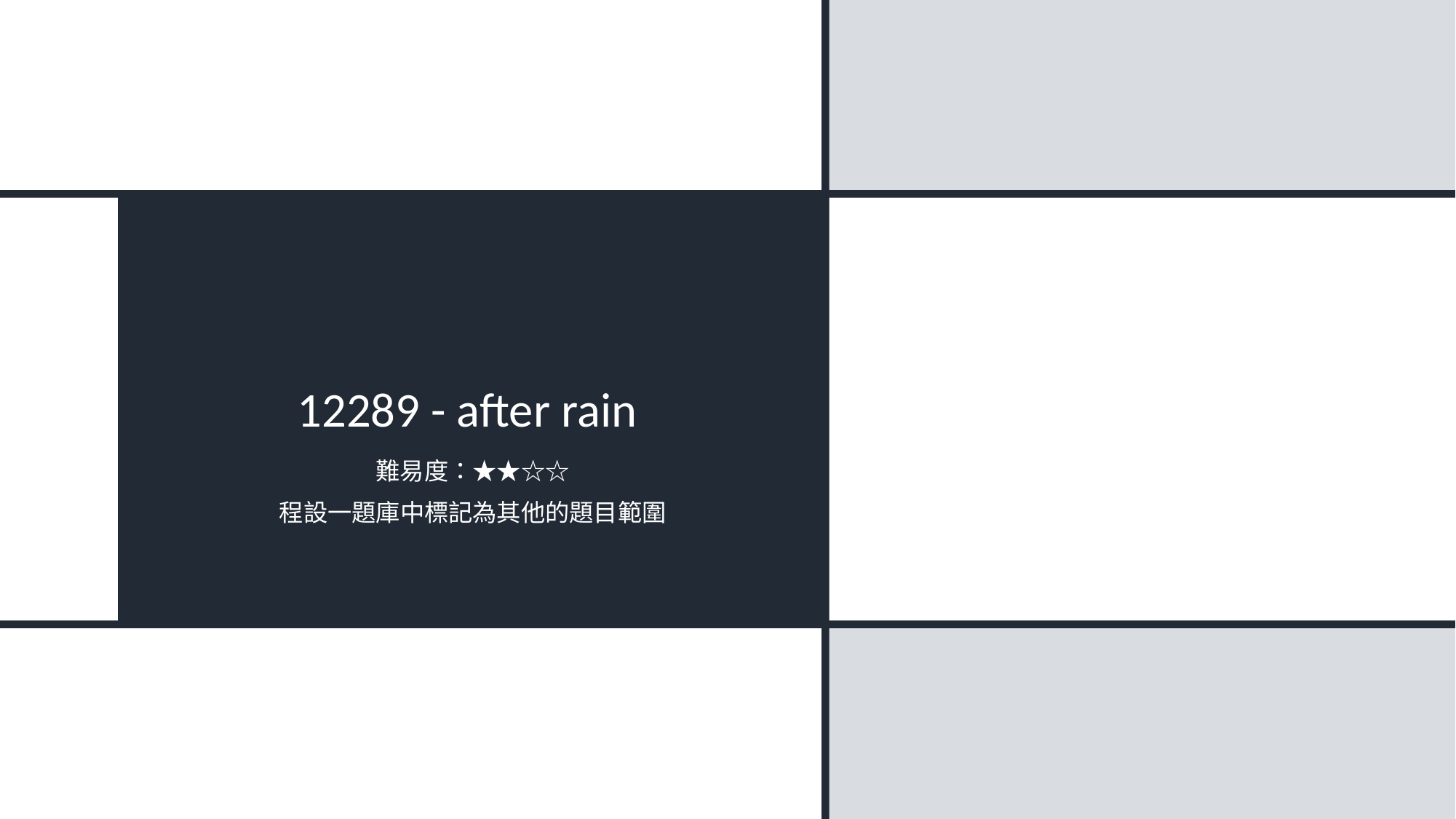

# 12289 - after rain
難易度：★★☆☆
程設一題庫中標記為其他的題目範圍